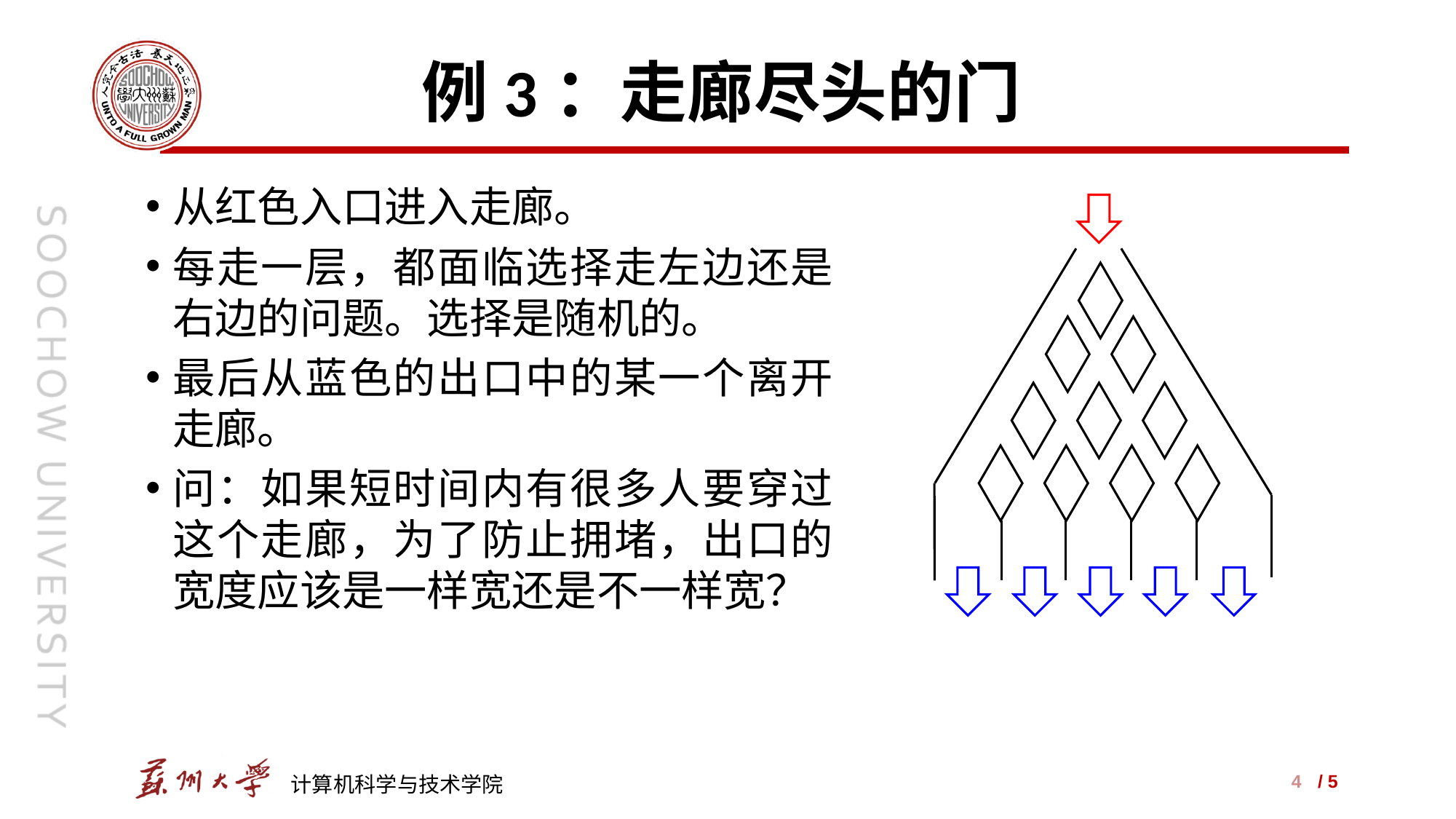

# 例3：走廊尽头的门
从红色入口进入走廊。
每走一层，都面临选择走左边还是右边的问题。选择是随机的。
最后从蓝色的出口中的某一个离开走廊。
问：如果短时间内有很多人要穿过这个走廊，为了防止拥堵，出口的宽度应该是一样宽还是不一样宽？

4